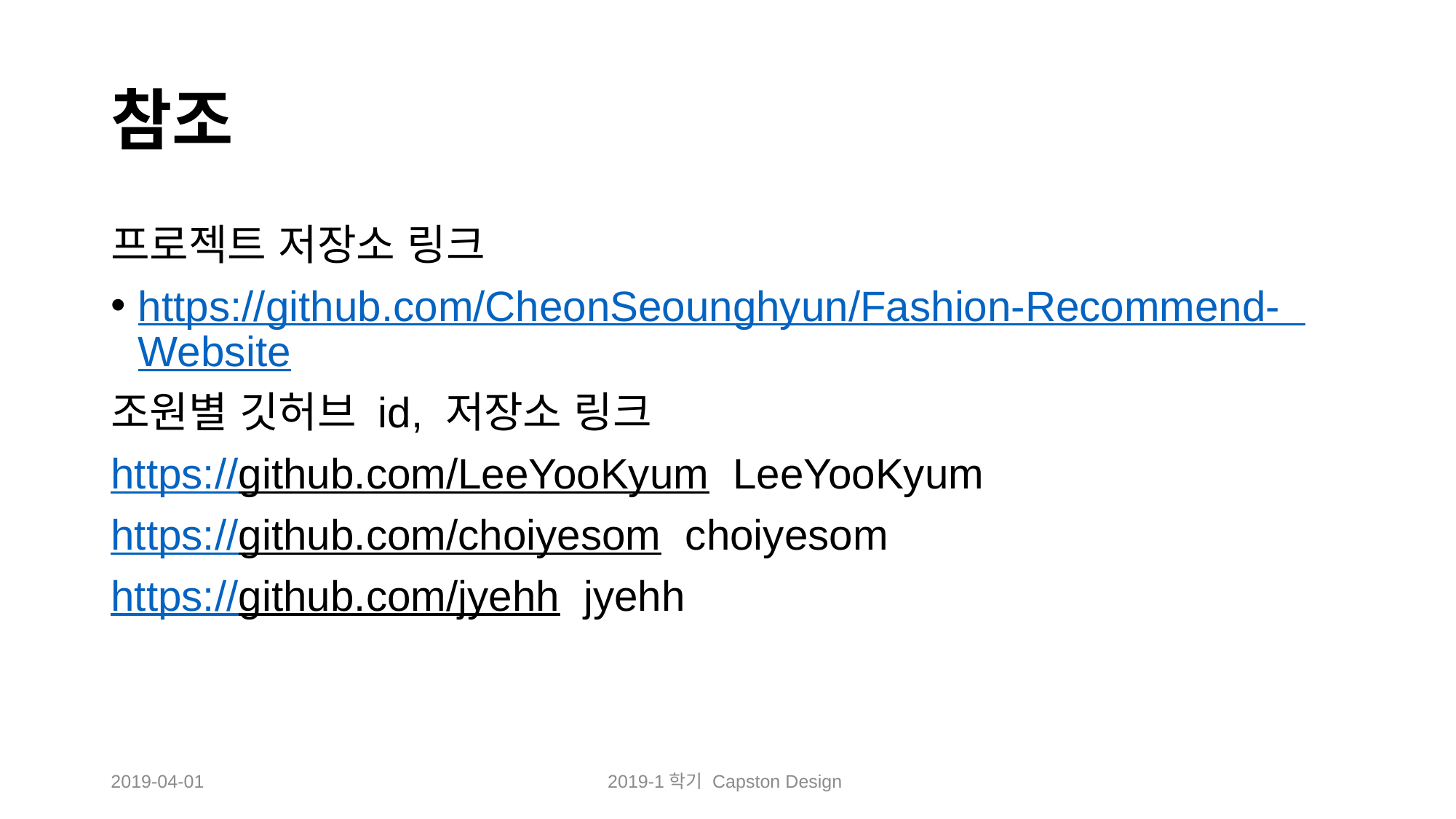

# 참조
프로젝트 저장소 링크
https://github.com/CheonSeounghyun/Fashion-Recommend-  Website
조원별 깃허브 id, 저장소 링크
https://github.com/LeeYooKyum  LeeYooKyum
https://github.com/choiyesom  choiyesom
https://github.com/jyehh  jyehh
2019-04-01
2019-1학기 Capston Design